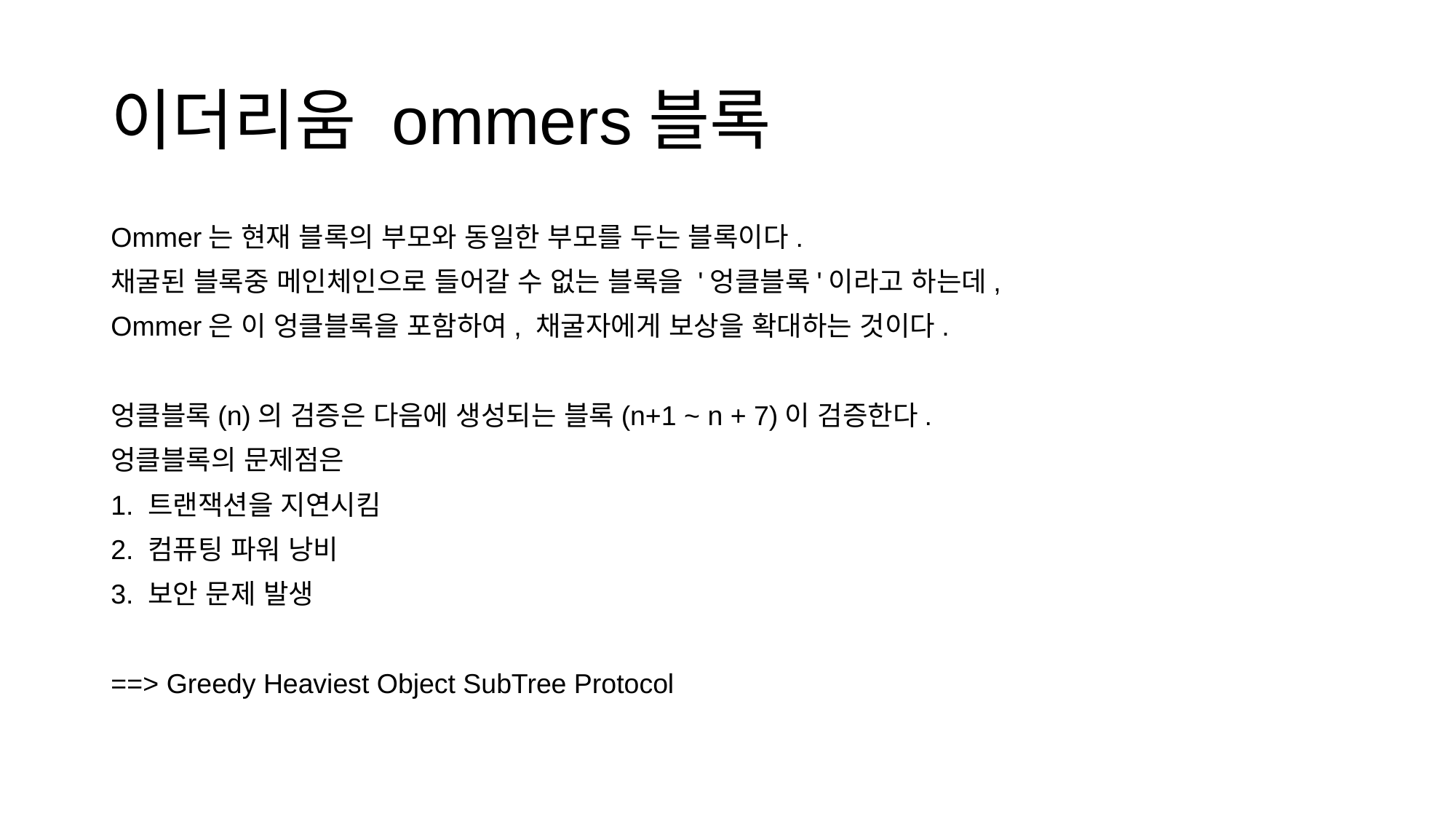

# 이더리움 ommers블록
Ommer는 현재 블록의 부모와 동일한 부모를 두는 블록이다.
채굴된 블록중 메인체인으로 들어갈 수 없는 블록을 '엉클블록'이라고 하는데,
Ommer은 이 엉클블록을 포함하여, 채굴자에게 보상을 확대하는 것이다.

엉클블록(n)의 검증은 다음에 생성되는 블록(n+1 ~ n + 7)이 검증한다.
엉클블록의 문제점은
1. 트랜잭션을 지연시킴
2. 컴퓨팅 파워 낭비
3. 보안 문제 발생

==> Greedy Heaviest Object SubTree Protocol